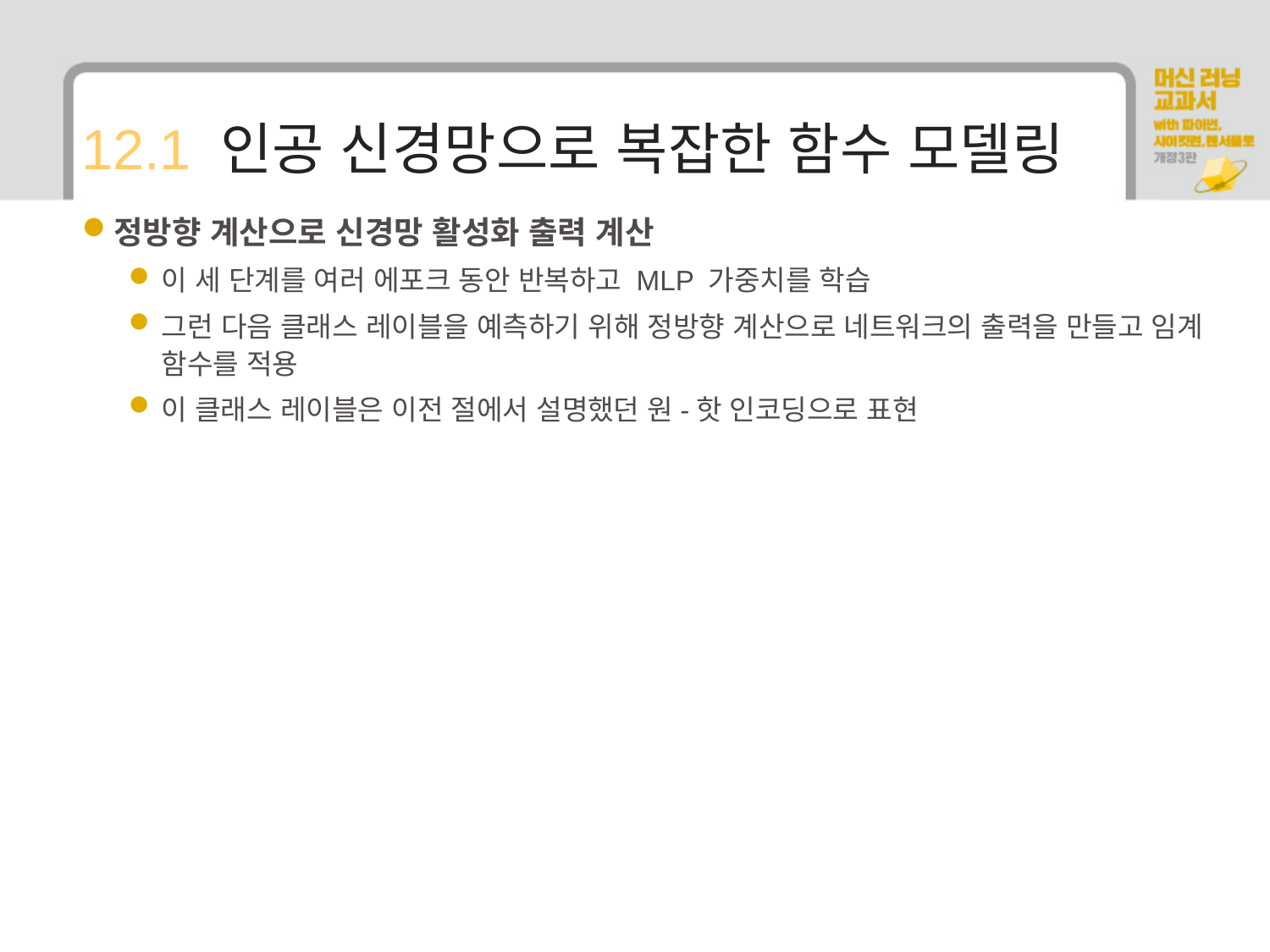

# 12.1 인공 신경망으로 복잡한 함수 모델링
정방향 계산으로 신경망 활성화 출력 계산
이 세 단계를 여러 에포크 동안 반복하고 MLP 가중치를 학습
그런 다음 클래스 레이블을 예측하기 위해 정방향 계산으로 네트워크의 출력을 만들고 임계 함수를 적용
이 클래스 레이블은 이전 절에서 설명했던 원-핫 인코딩으로 표현